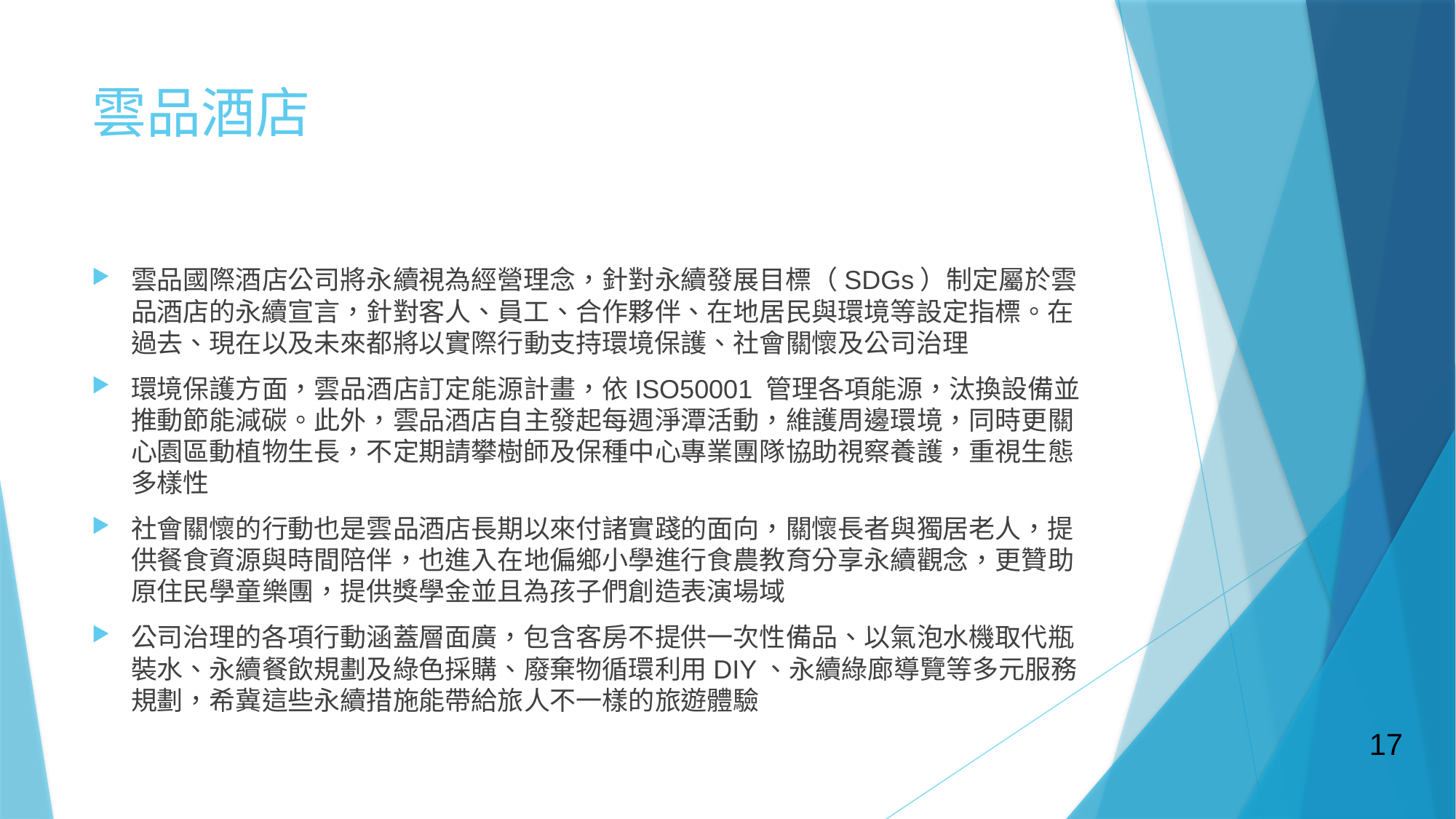

# 雲品酒店
雲品國際酒店公司將永續視為經營理念，針對永續發展目標（SDGs）制定屬於雲品酒店的永續宣言，針對客人、員工、合作夥伴、在地居民與環境等設定指標。在過去、現在以及未來都將以實際行動支持環境保護、社會關懷及公司治理
環境保護方面，雲品酒店訂定能源計畫，依ISO50001 管理各項能源，汰換設備並推動節能減碳。此外，雲品酒店自主發起每週淨潭活動，維護周邊環境，同時更關心園區動植物生長，不定期請攀樹師及保種中心專業團隊協助視察養護，重視生態多樣性
社會關懷的行動也是雲品酒店長期以來付諸實踐的面向，關懷長者與獨居老人，提供餐食資源與時間陪伴，也進入在地偏鄉小學進行食農教育分享永續觀念，更贊助原住民學童樂團，提供獎學金並且為孩子們創造表演場域
公司治理的各項行動涵蓋層面廣，包含客房不提供一次性備品、以氣泡水機取代瓶裝水、永續餐飲規劃及綠色採購、廢棄物循環利用DIY、永續綠廊導覽等多元服務規劃，希冀這些永續措施能帶給旅人不一樣的旅遊體驗
17